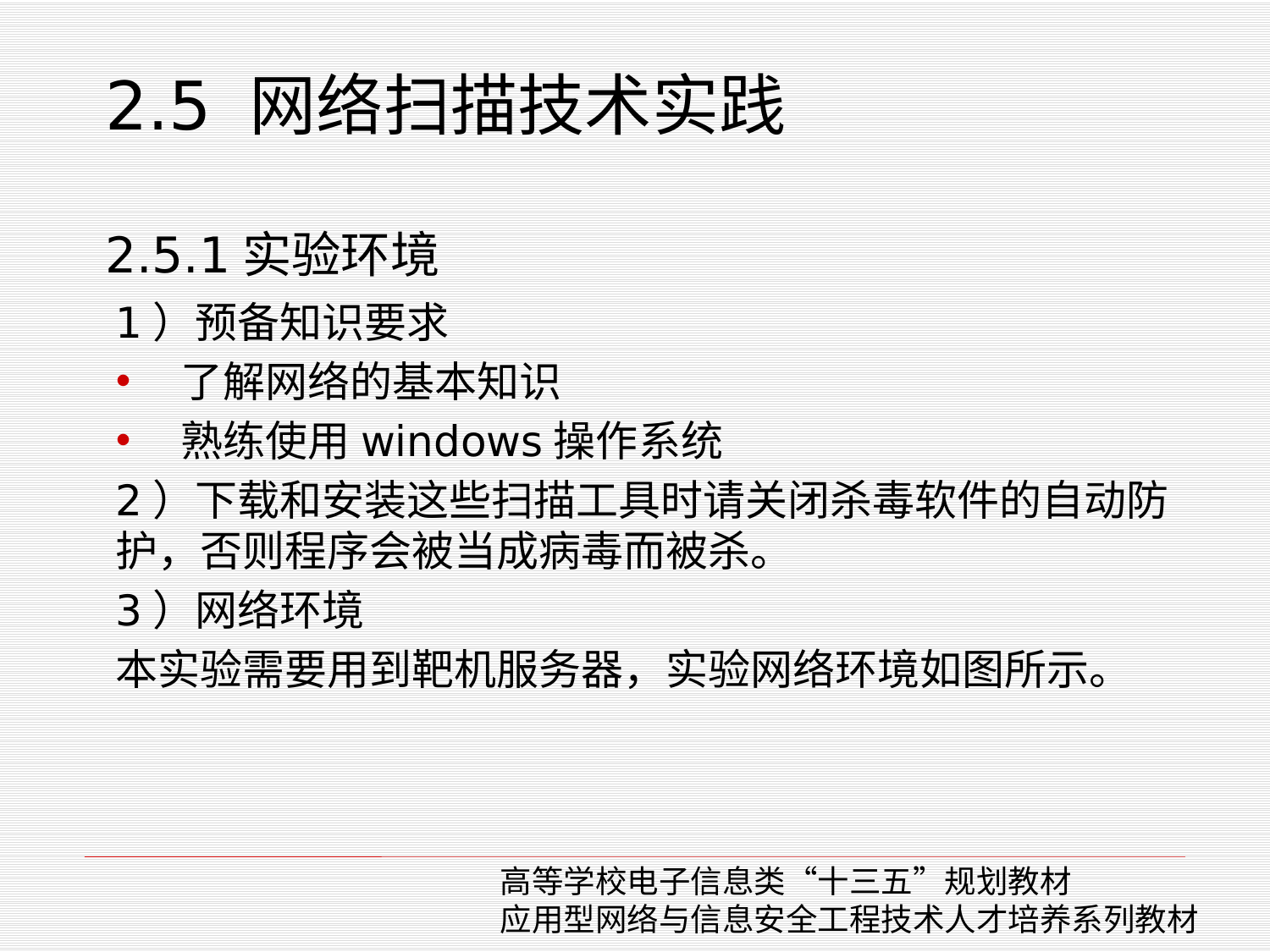

# 2.5 网络扫描技术实践 2.5.1实验环境
1）预备知识要求
了解网络的基本知识
熟练使用windows操作系统
2）下载和安装这些扫描工具时请关闭杀毒软件的自动防护，否则程序会被当成病毒而被杀。
3）网络环境
本实验需要用到靶机服务器，实验网络环境如图所示。
高等学校电子信息类“十三五”规划教材
应用型网络与信息安全工程技术人才培养系列教材